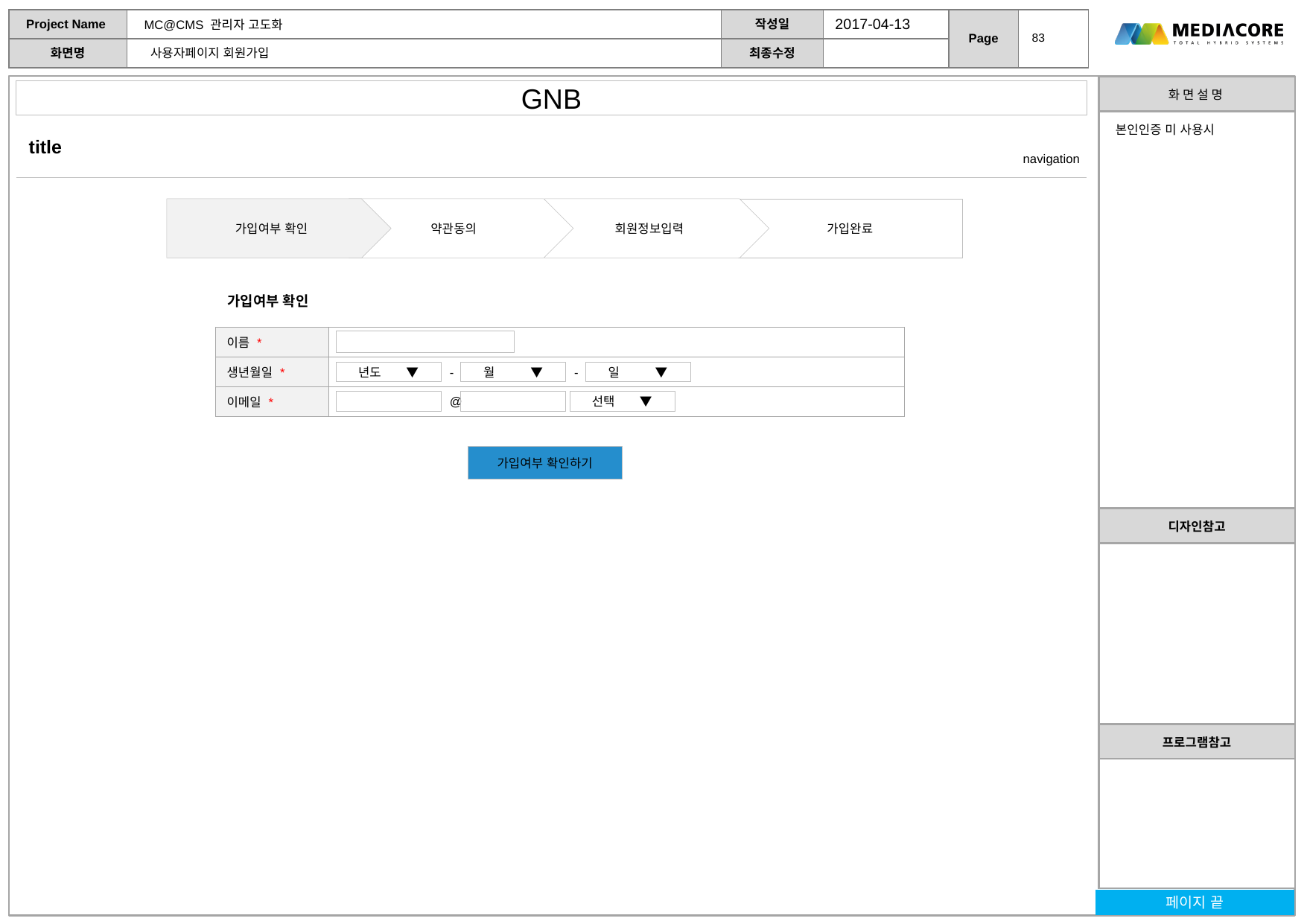

2017-04-13
83
사용자페이지 회원가입
| 화 면 설 명 |
| --- |
| 본인인증 미 사용시 |
| 디자인참고 |
|  |
| 프로그램참고 |
|  |
가입여부 확인
약관동의
회원정보입력
가입완료
가입여부 확인
| 이름 \* |  |
| --- | --- |
| 생년월일 \* |  |
| 이메일 \* |  |

년도       ▼
-
월          ▼
-
일          ▼

@

선택       ▼
가입여부 확인하기